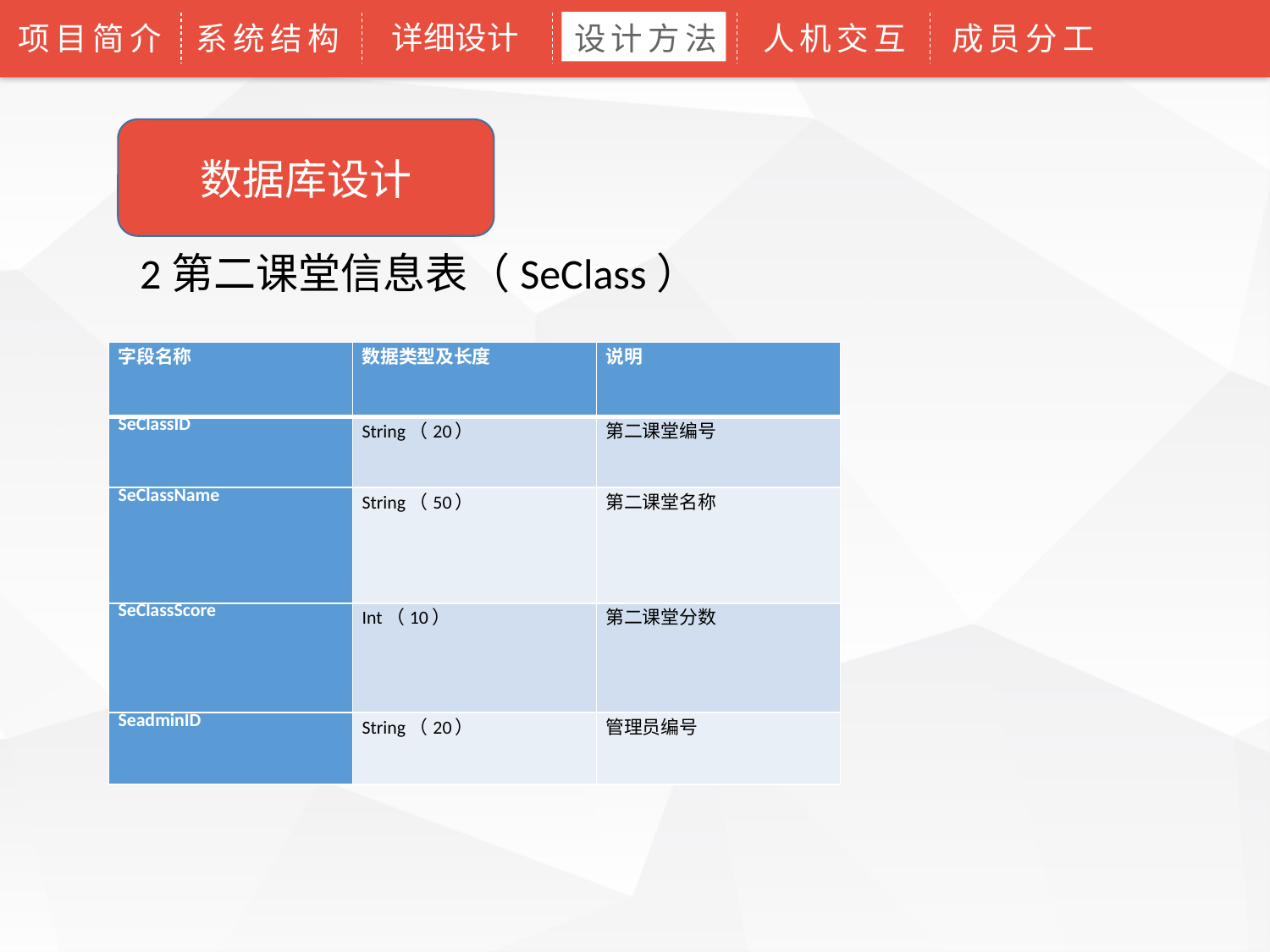

详细设计

项目简介
系统结构
设计方法
人机交互
成员分工
数据库设计
2第二课堂信息表（SeClass）

| 字段名称 | 数据类型及长度 | 说明 |
| --- | --- | --- |
| SeClassID | String（20） | 第二课堂编号 |
| SeClassName | String（50） | 第二课堂名称 |
| SeClassScore | Int（10） | 第二课堂分数 |
| SeadminID | String（20） | 管理员编号 |